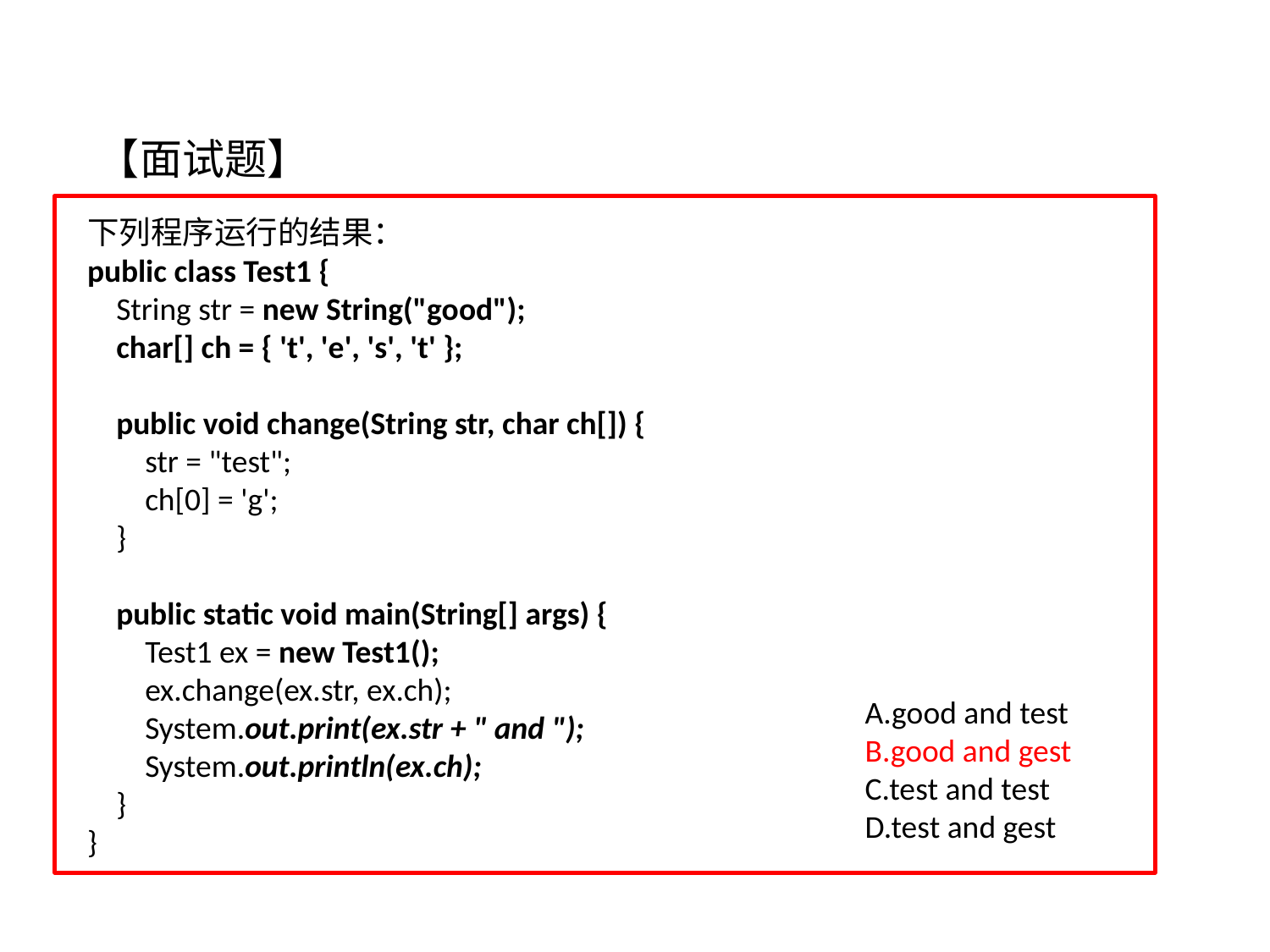

【面试题】

下列程序运行的结果：
public class Test1 {
    String str = new String("good");
    char[] ch = { 't', 'e', 's', 't' };

    public void change(String str, char ch[]) {
        str = "test";
        ch[0] = 'g';
    }

    public static void main(String[] args) {
        Test1 ex = new Test1();
        ex.change(ex.str, ex.ch);
        System.out.print(ex.str + " and ");
        System.out.println(ex.ch);
    }
}
A.good and test
B.good and gest
C.test and test
D.test and gest